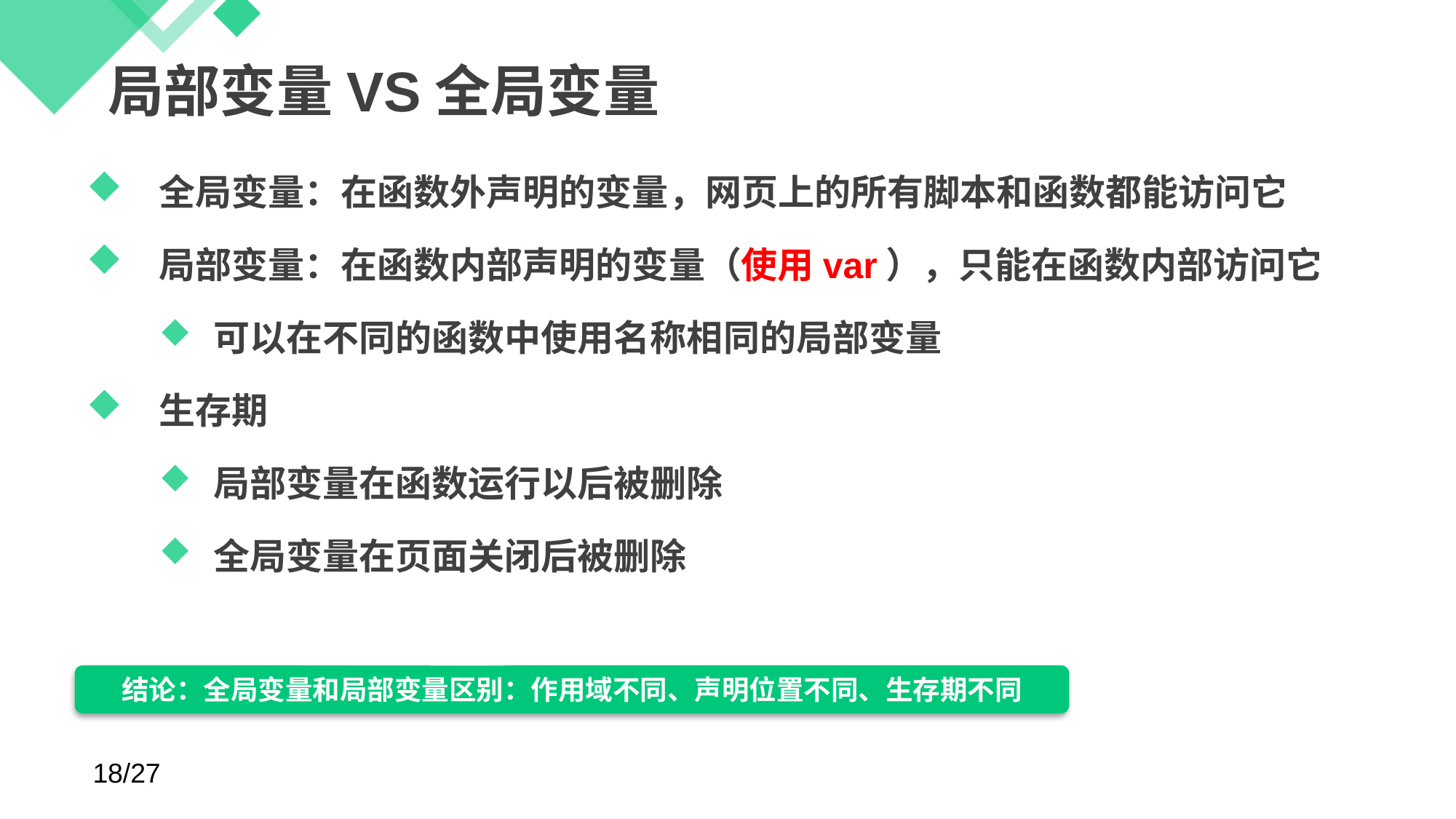

# 局部变量VS全局变量

全局变量：在函数外声明的变量，网页上的所有脚本和函数都能访问它
局部变量：在函数内部声明的变量（使用var），只能在函数内部访问它
可以在不同的函数中使用名称相同的局部变量
生存期
局部变量在函数运行以后被删除
全局变量在页面关闭后被删除

结论：全局变量和局部变量区别：作用域不同、声明位置不同、生存期不同